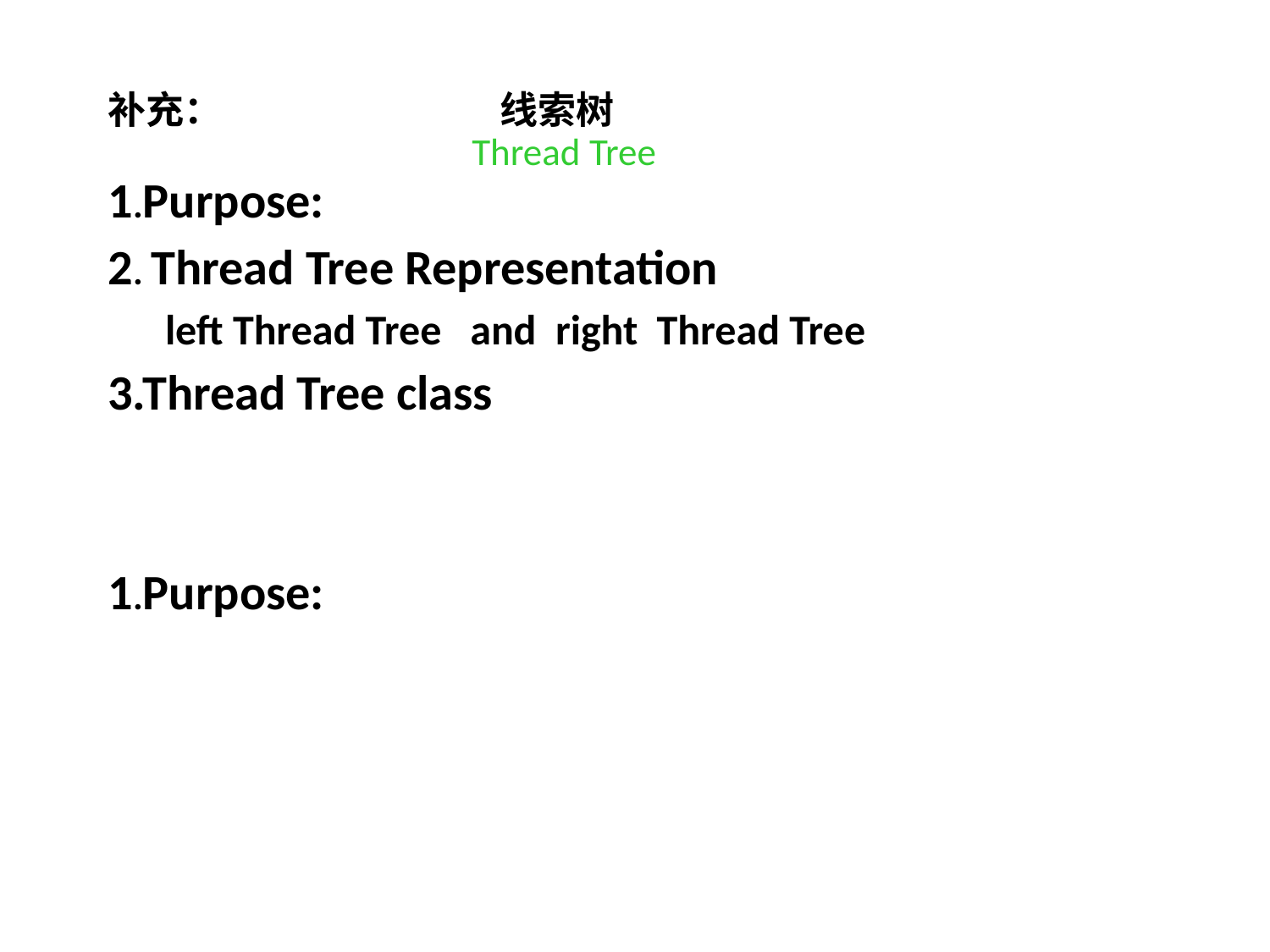

# 补充：                                线索树 Thread Tree
1.Purpose:
2. Thread Tree Representation
      left Thread Tree   and  right  Thread Tree
3.Thread Tree class

1.Purpose: